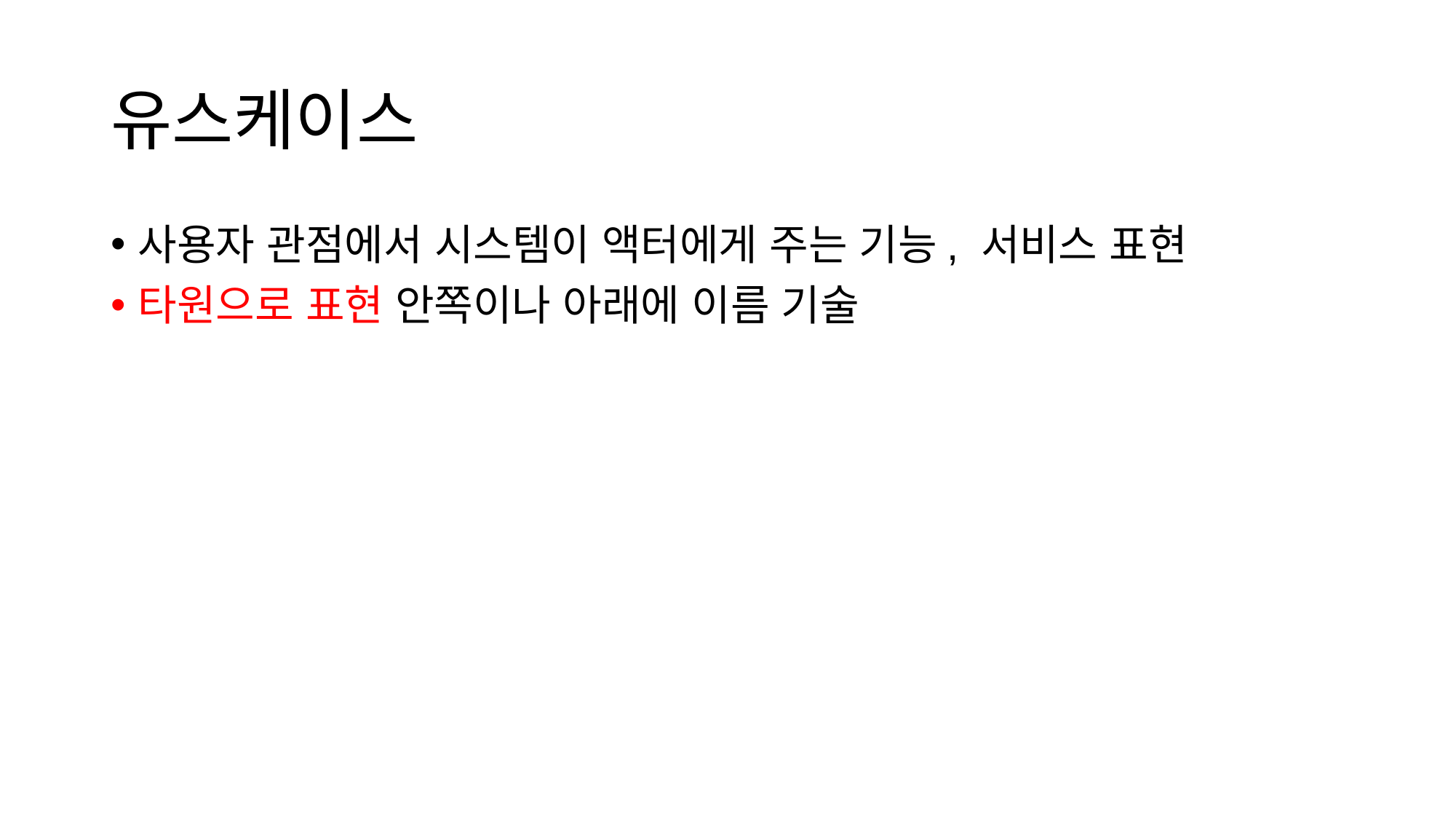

# 유스케이스
사용자 관점에서 시스템이 액터에게 주는 기능, 서비스 표현
타원으로 표현 안쪽이나 아래에 이름 기술